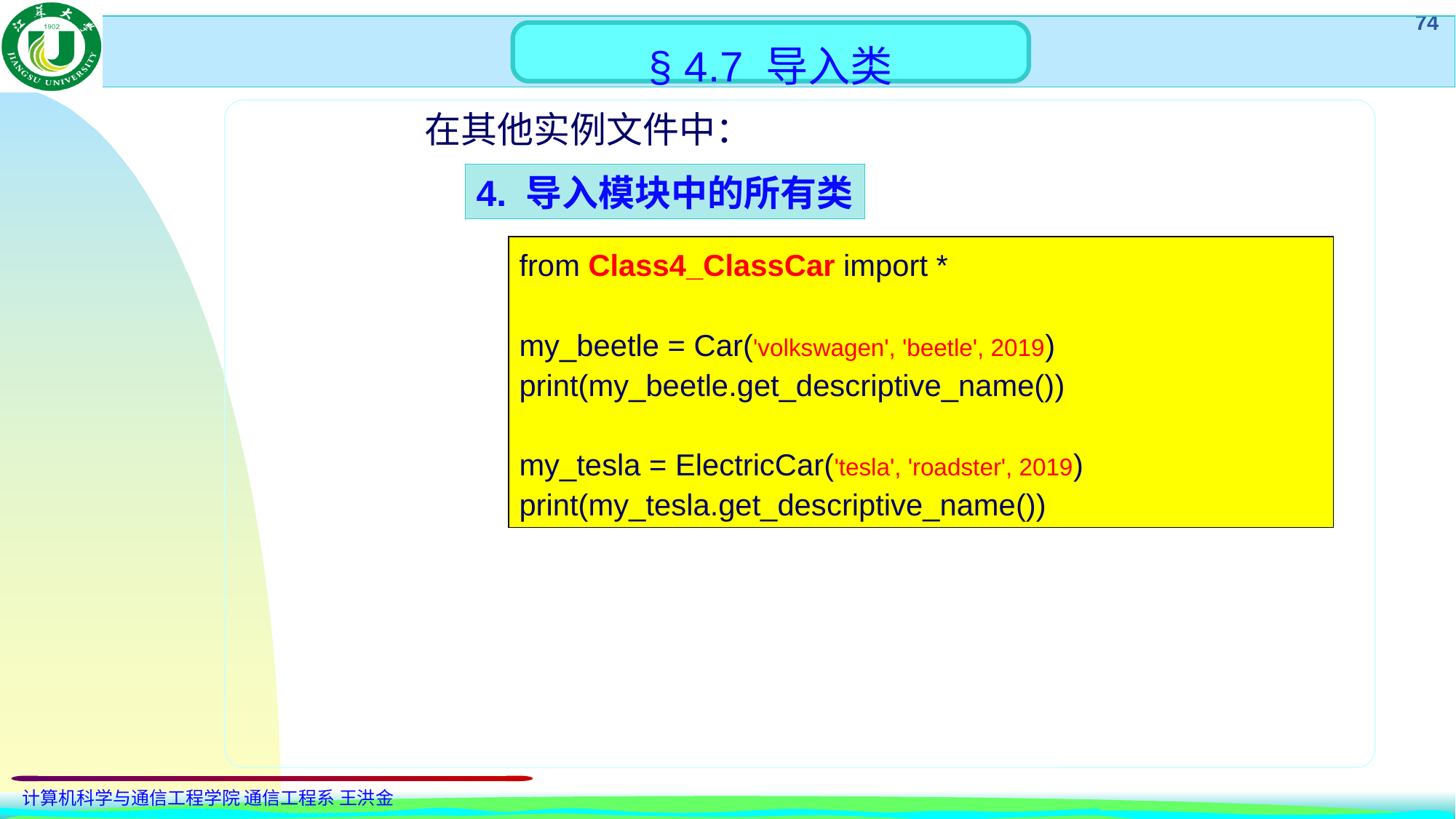

§ 4.7 导入类
在其他实例文件中：
4. 导入模块中的所有类
from Class4_ClassCar import *

my_beetle = Car('volkswagen', 'beetle', 2019)
print(my_beetle.get_descriptive_name())

my_tesla = ElectricCar('tesla', 'roadster', 2019)
print(my_tesla.get_descriptive_name())